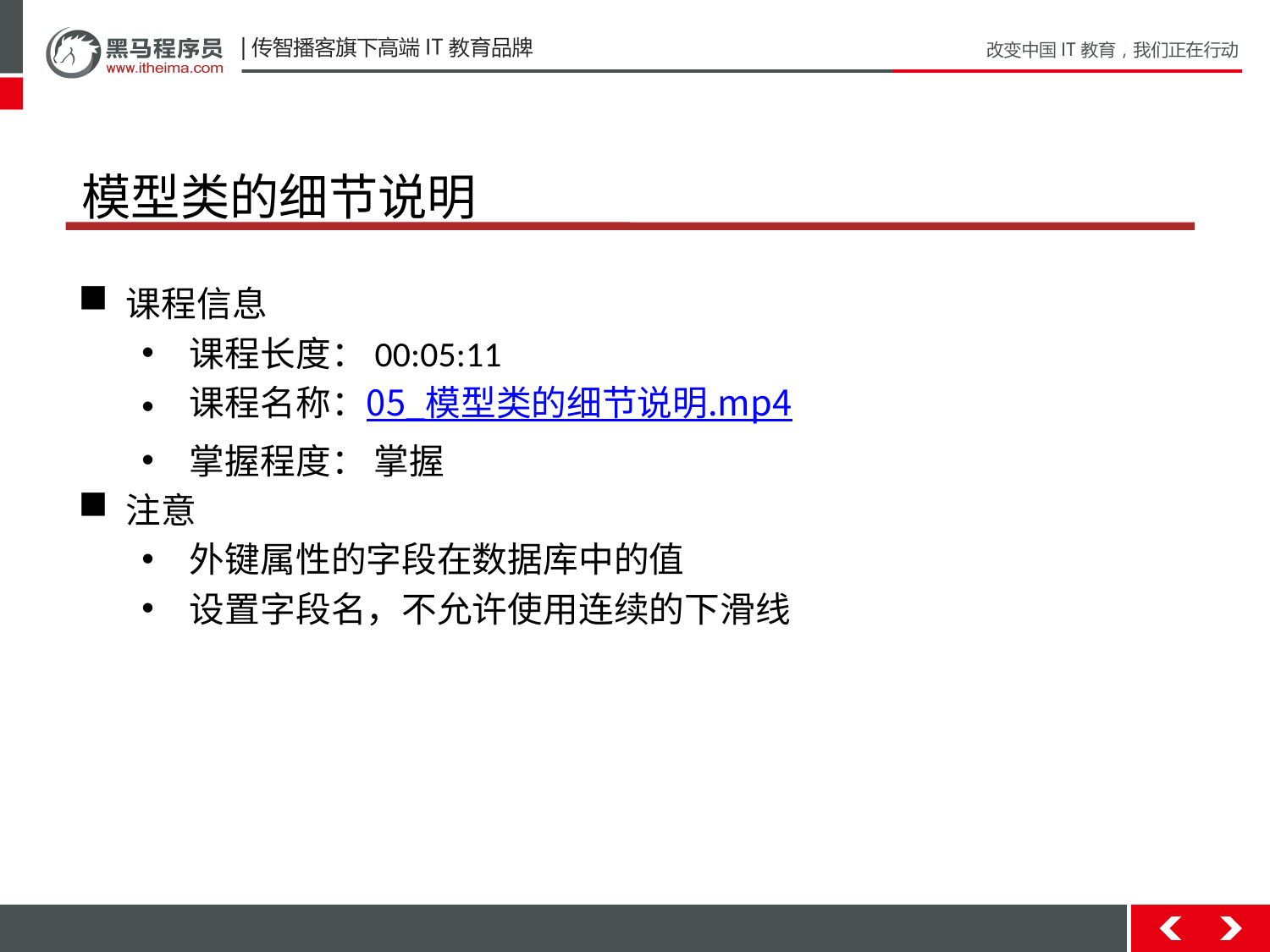

# 模型类的细节说明

课程信息
课程长度：00:05:11
课程名称：05_模型类的细节说明.mp4
掌握程度： 掌握
注意
外键属性的字段在数据库中的值
设置字段名，不允许使用连续的下滑线